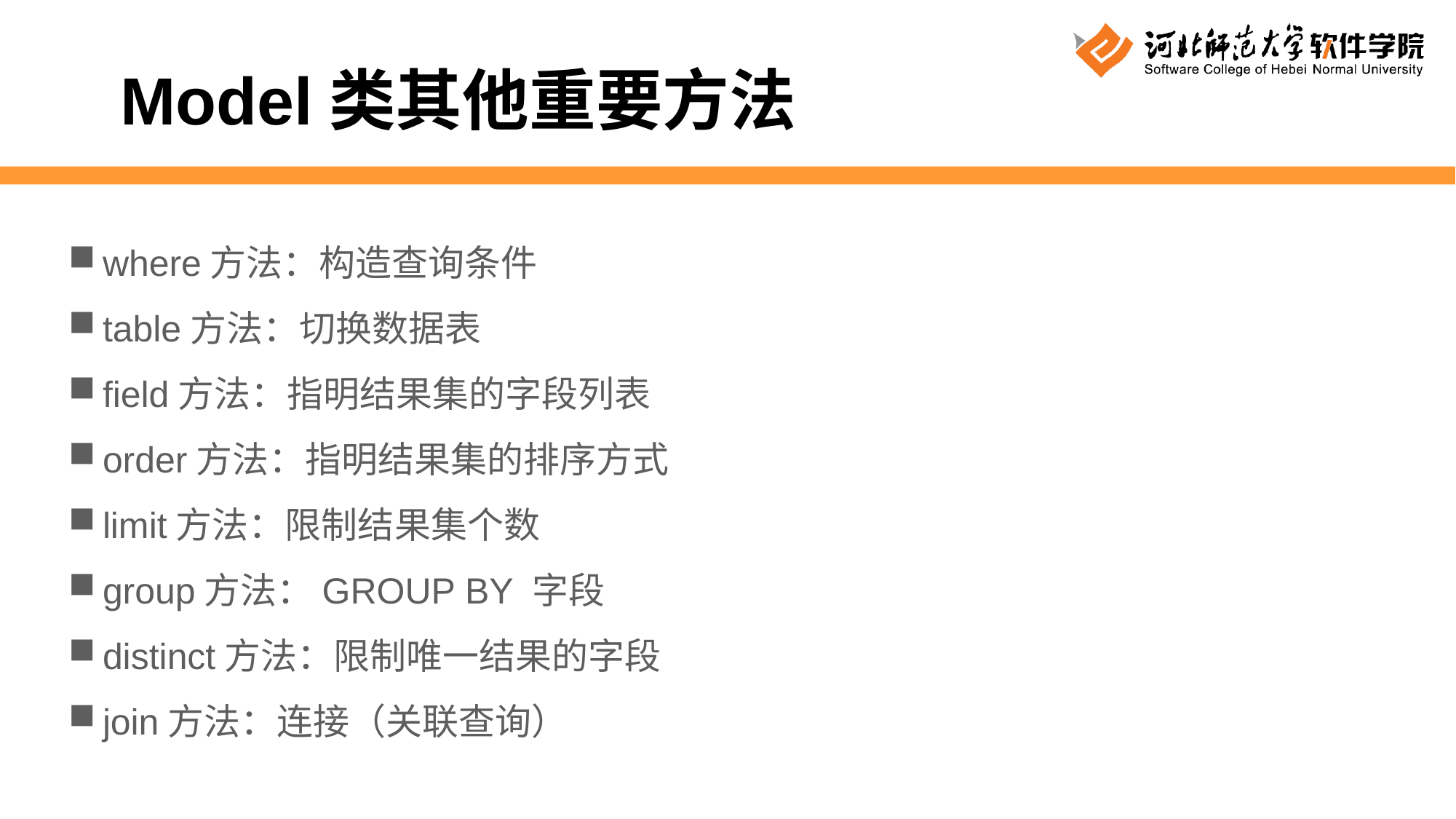

Model类其他重要方法
where方法：构造查询条件
table方法：切换数据表
field方法：指明结果集的字段列表
order方法：指明结果集的排序方式
limit方法：限制结果集个数
group方法：GROUP BY 字段
distinct方法：限制唯一结果的字段
join方法：连接（关联查询）